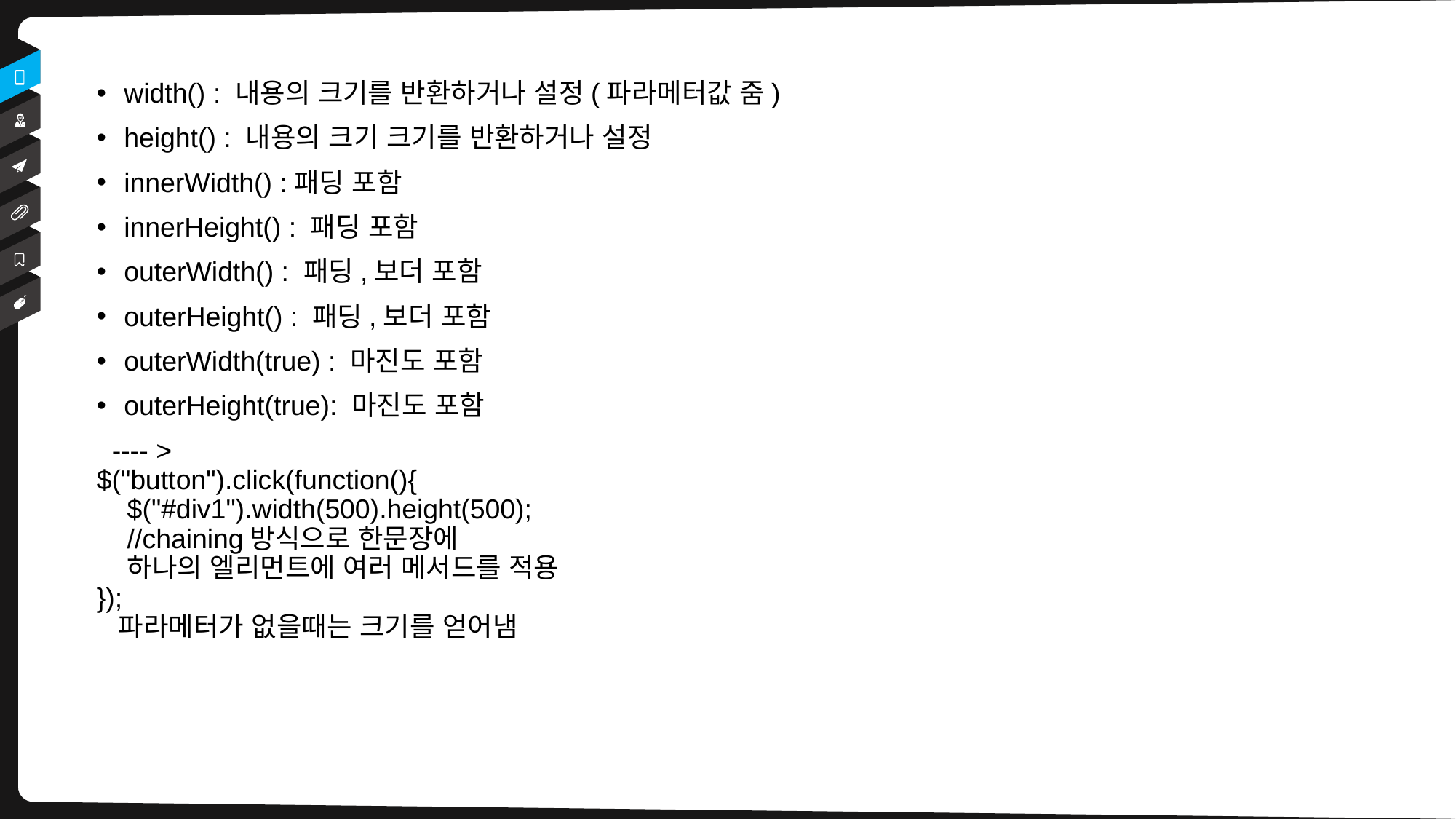

width() : 내용의 크기를 반환하거나 설정(파라메터값 줌)
height() : 내용의 크기 크기를 반환하거나 설정
innerWidth() :패딩 포함
innerHeight() : 패딩 포함
outerWidth() : 패딩,보더 포함
outerHeight() : 패딩,보더 포함
outerWidth(true) : 마진도 포함
outerHeight(true): 마진도 포함
  ---- >
$("button").click(function(){
    $("#div1").width(500).height(500);
    //chaining방식으로 한문장에
    하나의 엘리먼트에 여러 메서드를 적용
});
  파라메터가 없을때는 크기를 얻어냄